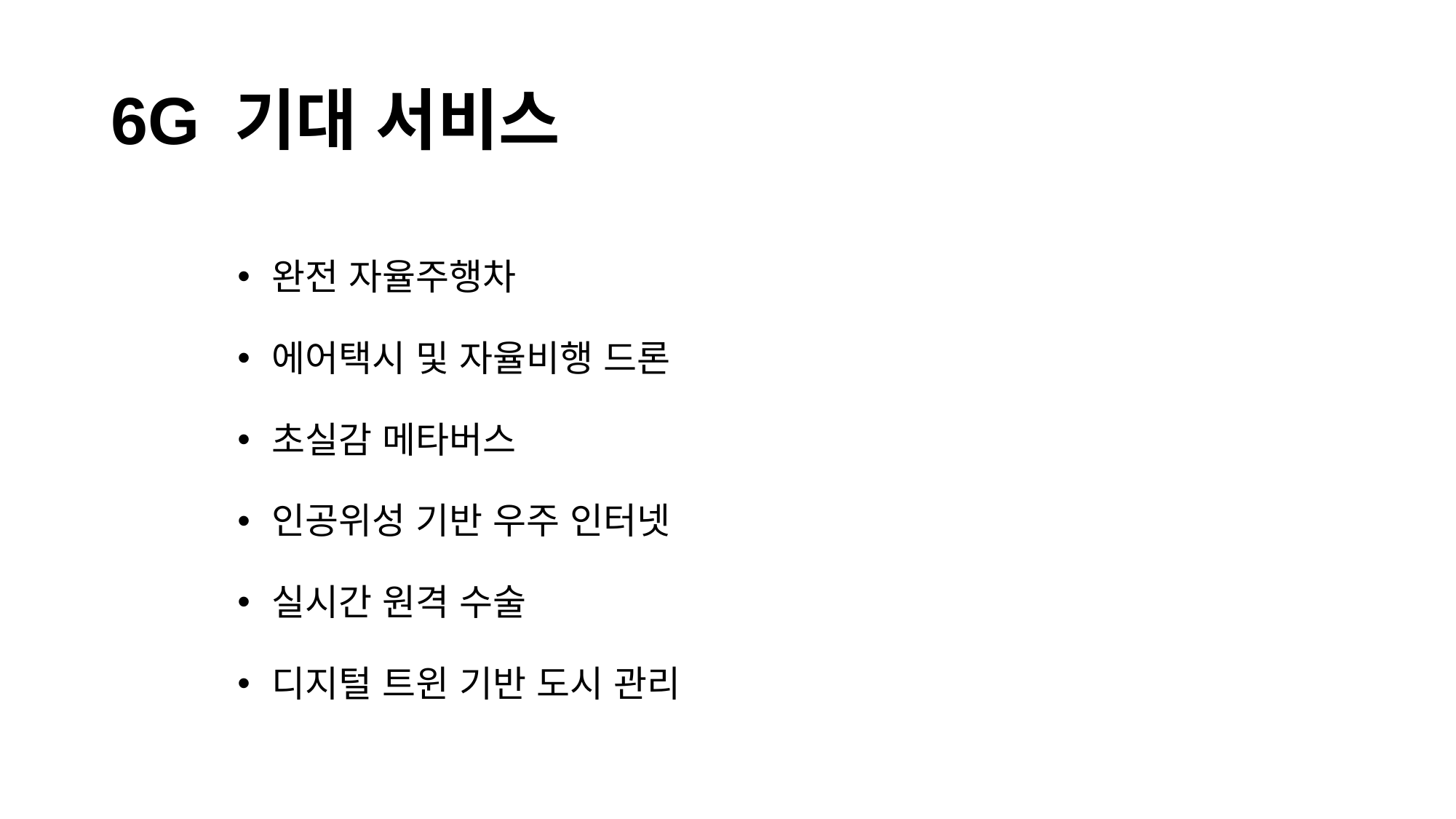

# 6G 기대 서비스

완전 자율주행차

에어택시 및 자율비행 드론

초실감 메타버스

인공위성 기반 우주 인터넷

실시간 원격 수술

디지털 트윈 기반 도시 관리